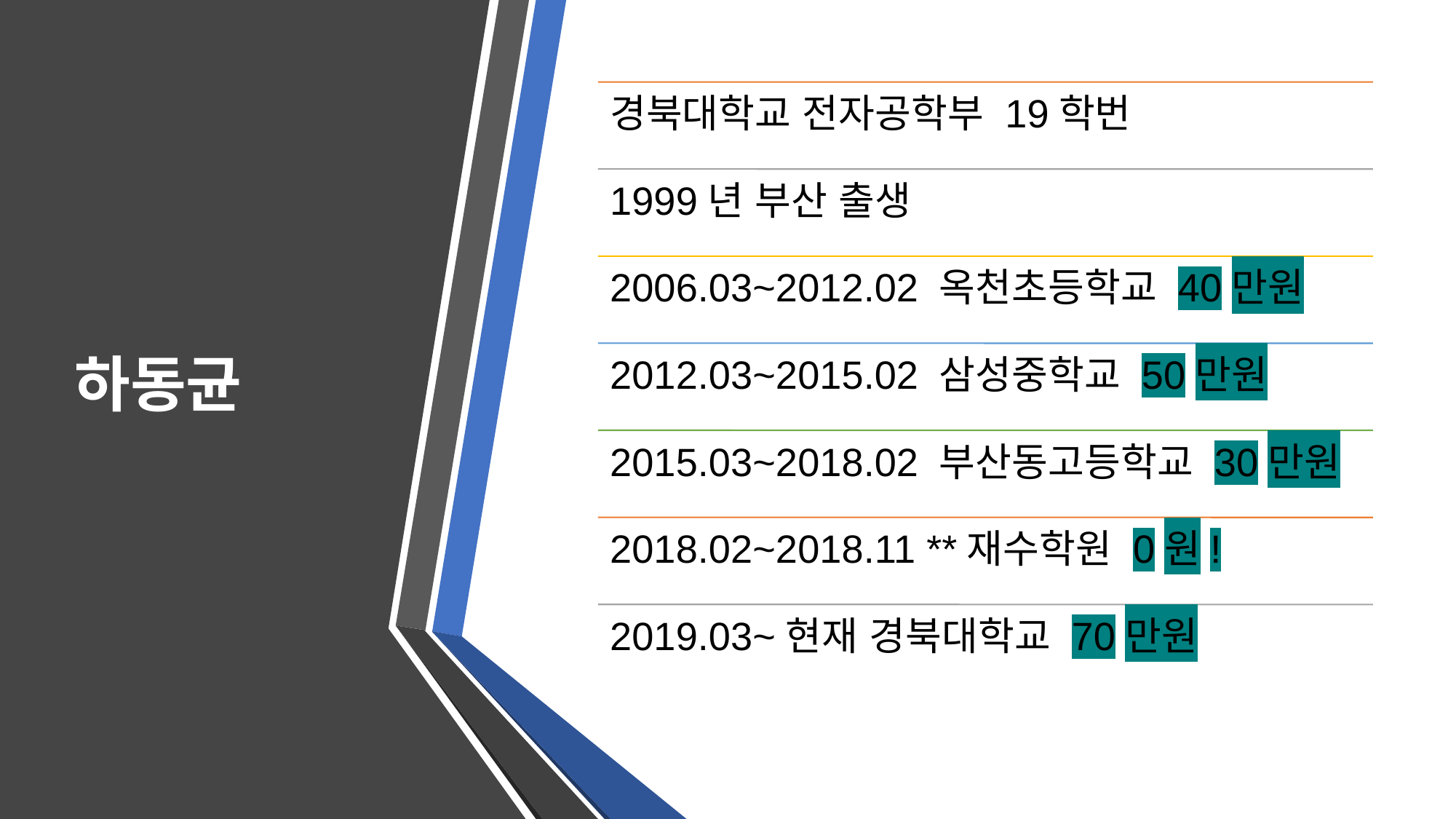

# 하동균
경북대학교 전자공학부 19학번
1999년 부산 출생
2006.03~2012.02 옥천초등학교 40만원
2012.03~2015.02 삼성중학교 50만원
2015.03~2018.02 부산동고등학교 30만원
2018.02~2018.11 **재수학원 0원!
2019.03~현재 경북대학교 70만원